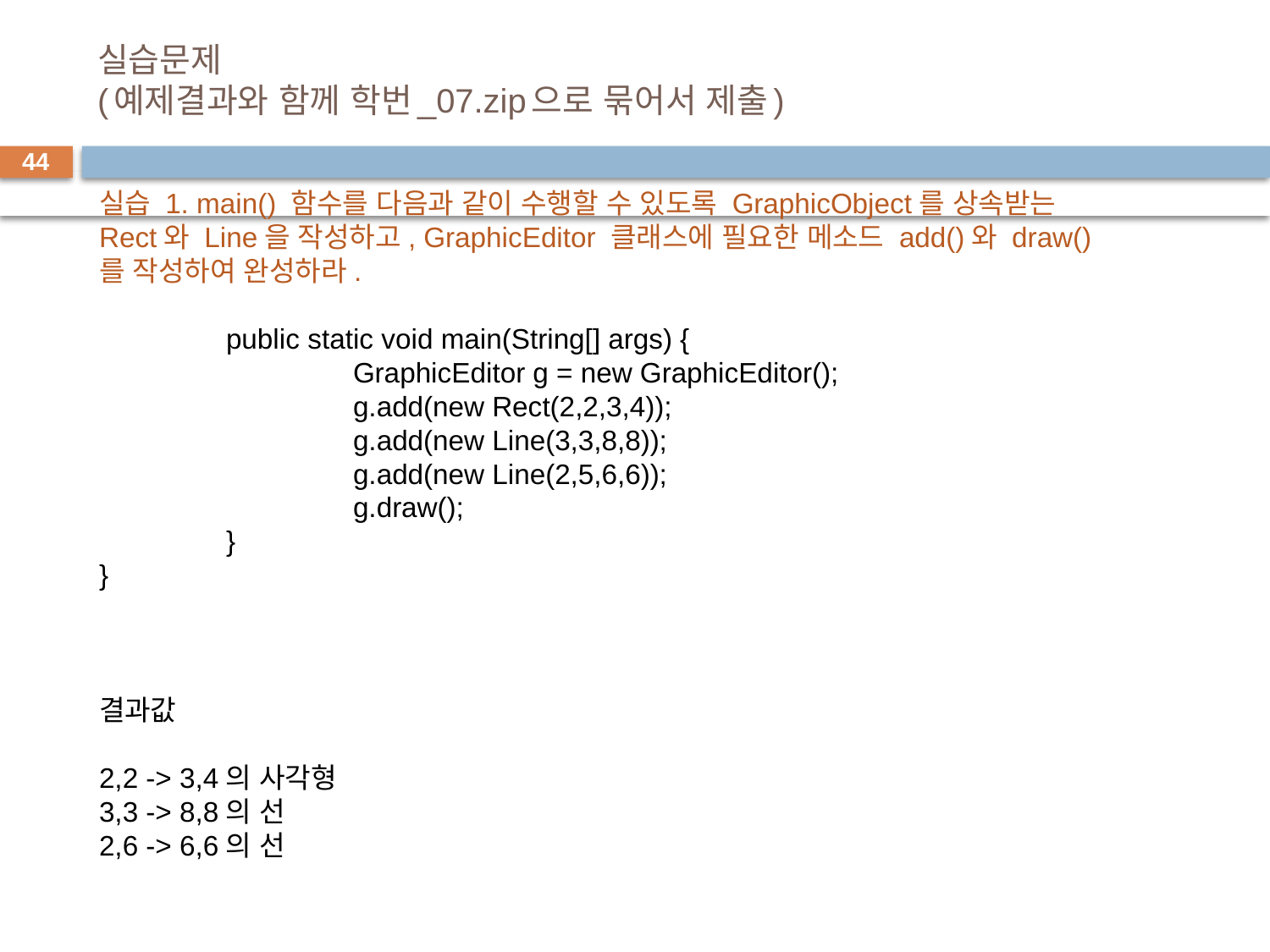

# 실습문제 (예제결과와 함께 학번_07.zip으로 묶어서 제출)
44
실습 1. main() 함수를 다음과 같이 수행할 수 있도록 GraphicObject를 상속받는 Rect와 Line을 작성하고, GraphicEditor 클래스에 필요한 메소드 add()와 draw()를 작성하여 완성하라.

	public static void main(String[] args) {
		GraphicEditor g = new GraphicEditor();
		g.add(new Rect(2,2,3,4));
		g.add(new Line(3,3,8,8));
		g.add(new Line(2,5,6,6));
		g.draw();
	}
}

결과값

2,2 -> 3,4의 사각형
3,3 -> 8,8의 선
2,6 -> 6,6의 선